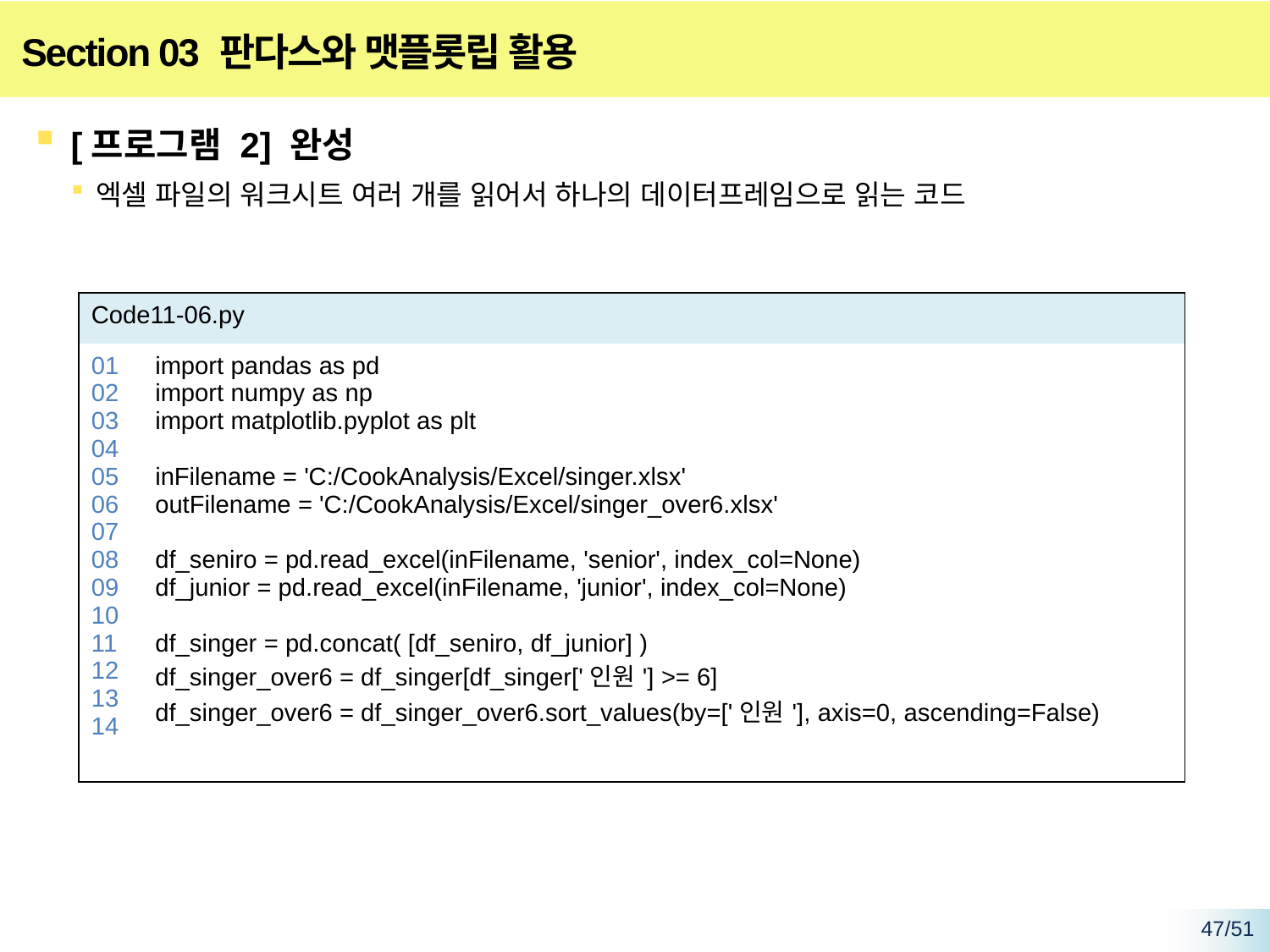

# Section 03 판다스와 맷플롯립 활용
[프로그램 2] 완성
엑셀 파일의 워크시트 여러 개를 읽어서 하나의 데이터프레임으로 읽는 코드
| Code11-06.py |  |
| --- | --- |
| 01 02 03 04 05 06 07 08 09 10 11 12 13 14 | import pandas as pd import numpy as np import matplotlib.pyplot as plt inFilename = 'C:/CookAnalysis/Excel/singer.xlsx' outFilename = 'C:/CookAnalysis/Excel/singer\_over6.xlsx' df\_seniro = pd.read\_excel(inFilename, 'senior', index\_col=None) df\_junior = pd.read\_excel(inFilename, 'junior', index\_col=None) df\_singer = pd.concat( [df\_seniro, df\_junior] ) df\_singer\_over6 = df\_singer[df\_singer['인원'] >= 6] df\_singer\_over6 = df\_singer\_over6.sort\_values(by=['인원'], axis=0, ascending=False) |